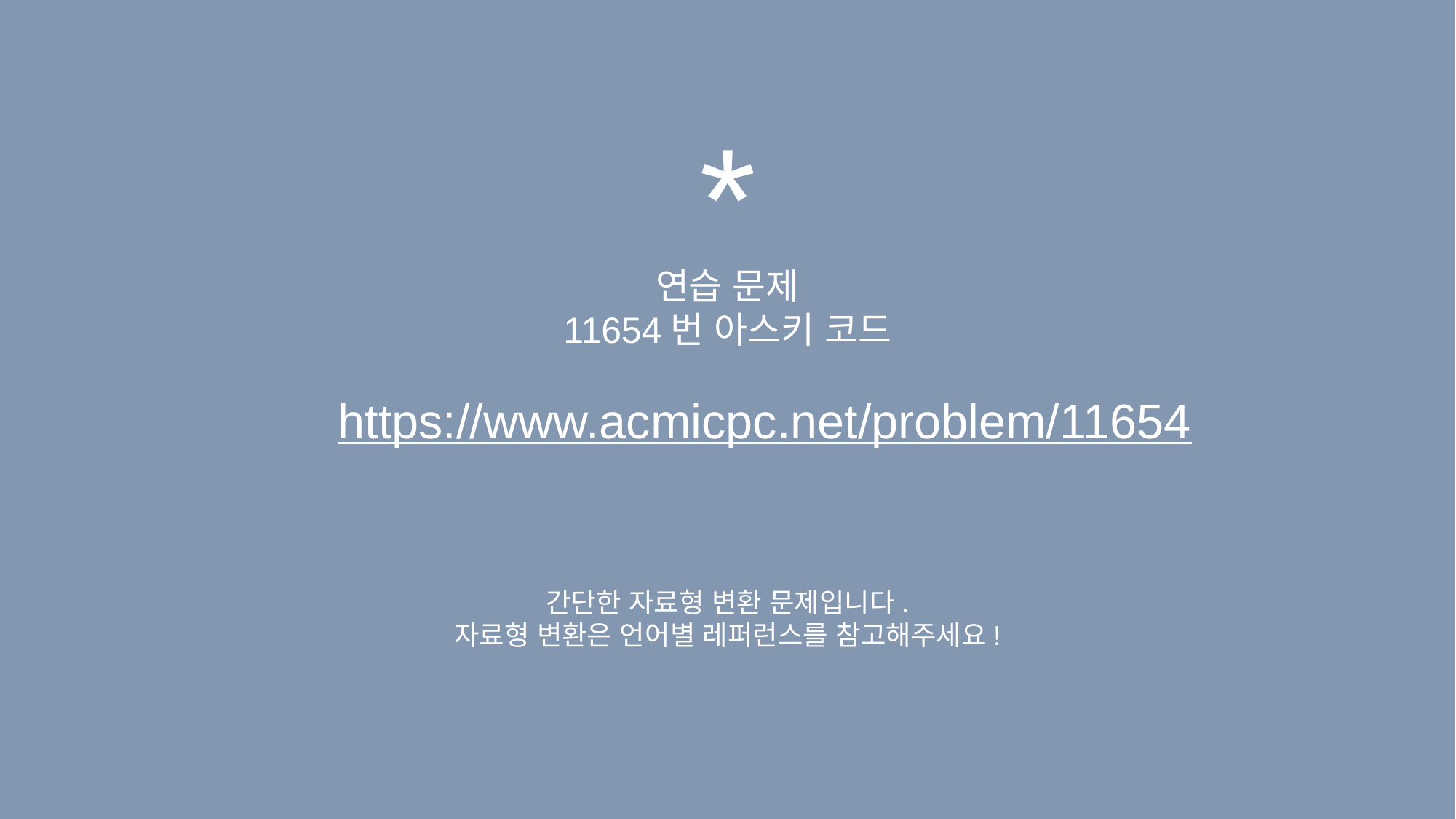

*
연습 문제
11654번 아스키 코드

https://www.acmicpc.net/problem/11654

간단한 자료형 변환 문제입니다.
자료형 변환은 언어별 레퍼런스를 참고해주세요!